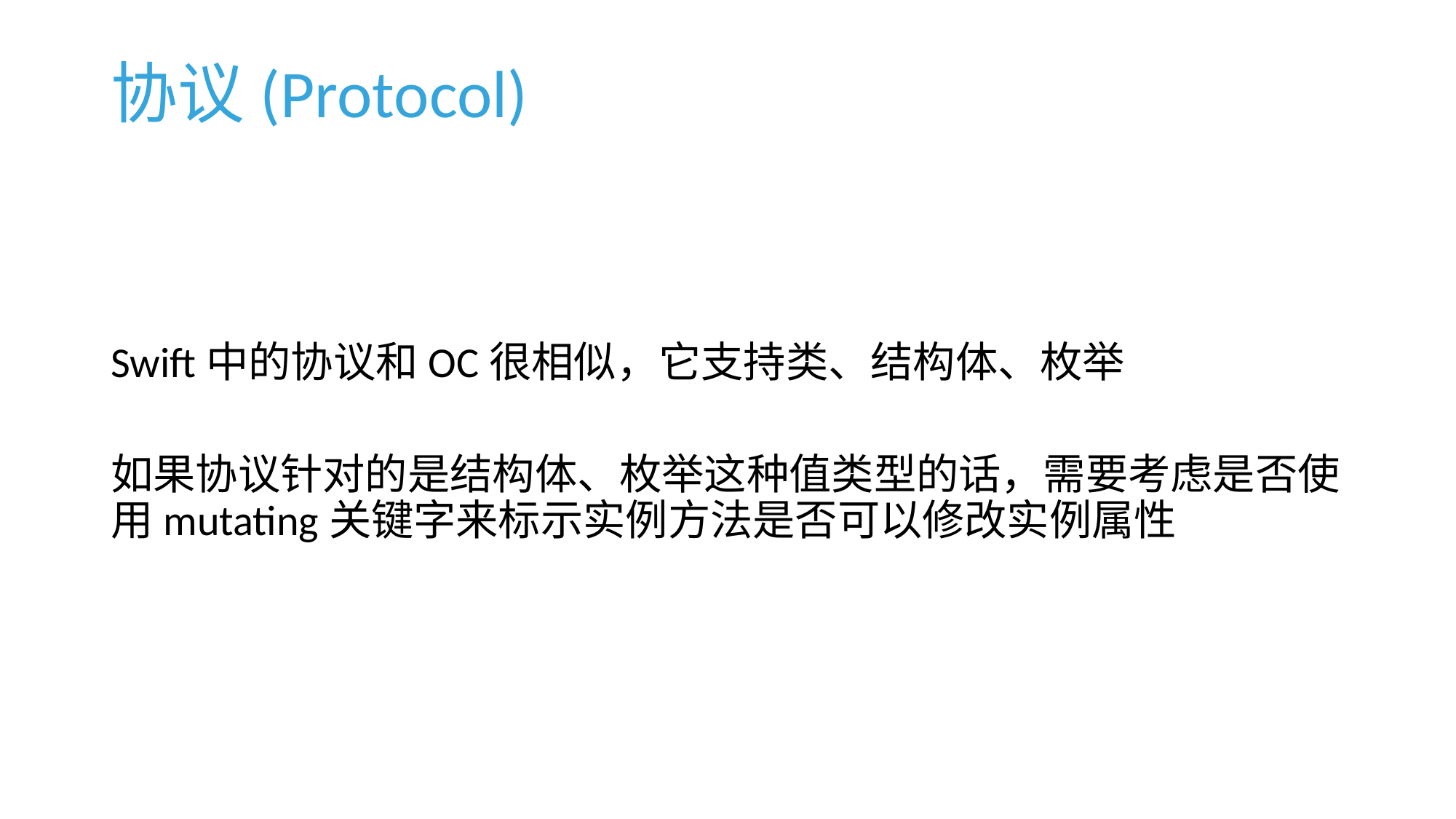

# 协议(Protocol)
Swift中的协议和OC很相似，它支持类、结构体、枚举
如果协议针对的是结构体、枚举这种值类型的话，需要考虑是否使用mutating关键字来标示实例方法是否可以修改实例属性